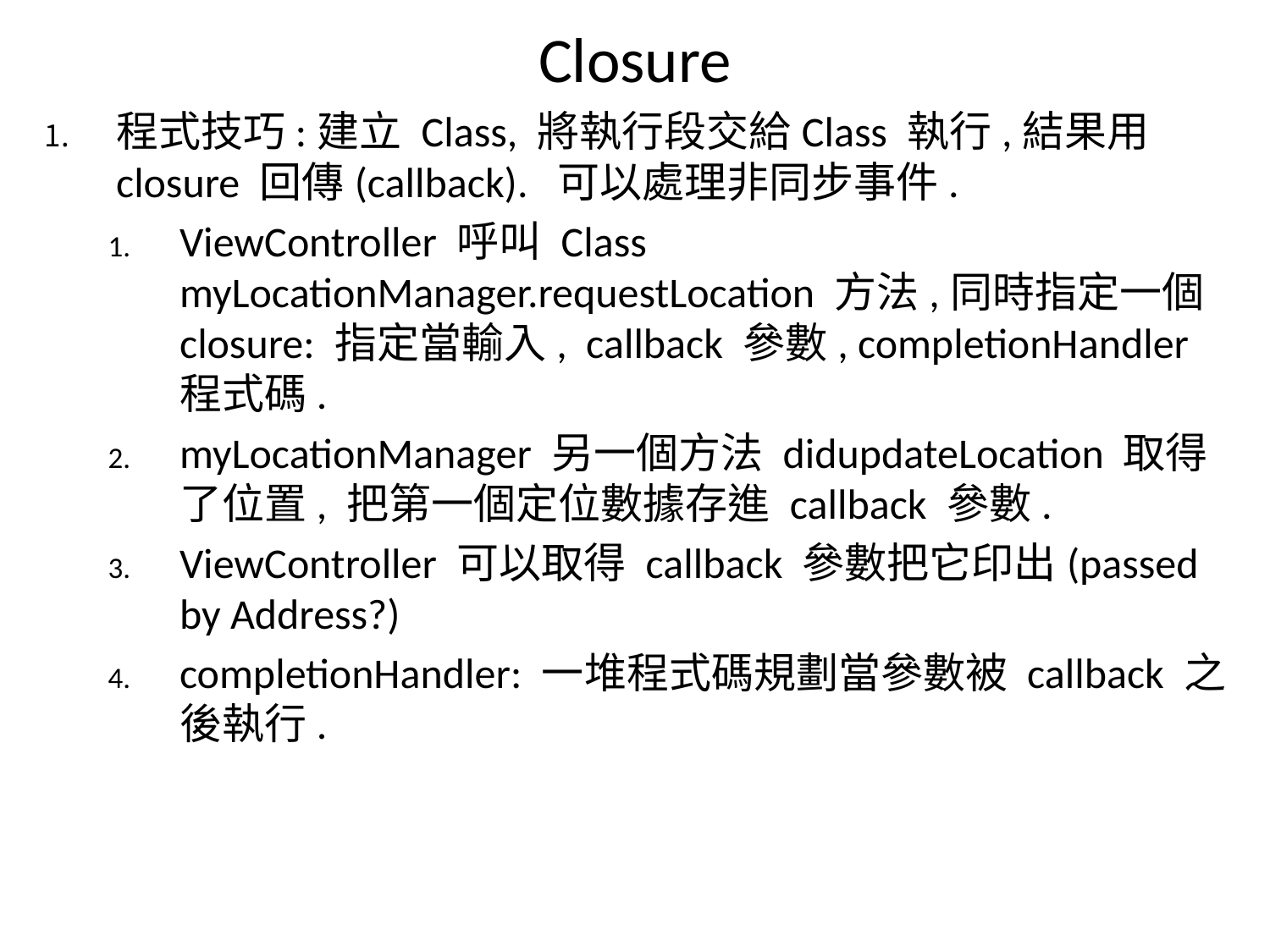

# Closure
程式技巧:建立 Class, 將執行段交給Class 執行,結果用 closure 回傳(callback).  可以處理非同步事件.
ViewController 呼叫 Class myLocationManager.requestLocation 方法,同時指定一個 closure: 指定當輸入,  callback 參數, completionHandler 程式碼.
myLocationManager 另一個方法 didupdateLocation 取得了位置, 把第一個定位數據存進 callback 參數.
ViewController 可以取得 callback 參數把它印出(passed by Address?)
completionHandler: 一堆程式碼規劃當參數被 callback 之後執行.